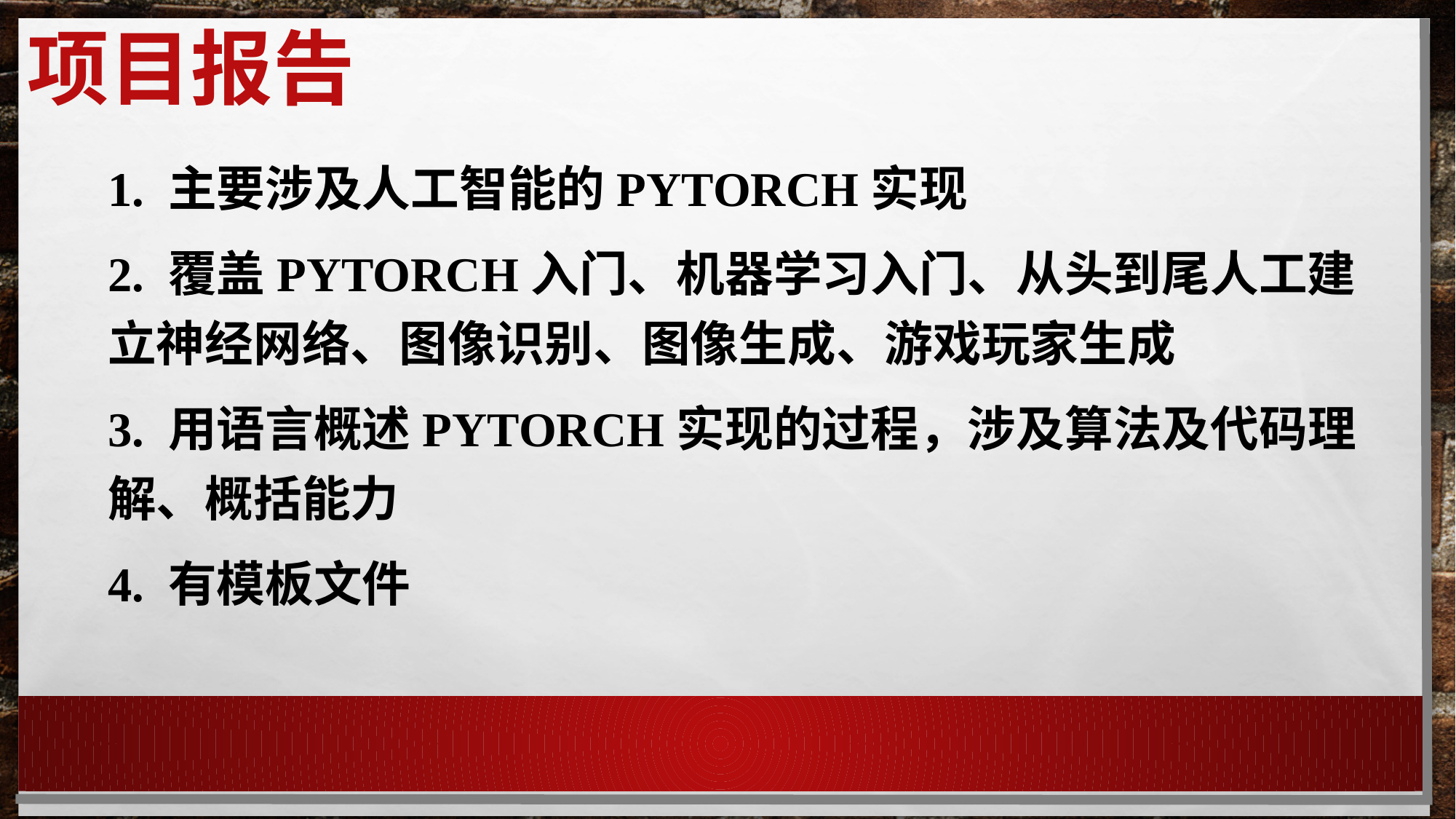

# 项目报告
1. 主要涉及人工智能的pytorch实现
2. 覆盖pytorch入门、机器学习入门、从头到尾人工建立神经网络、图像识别、图像生成、游戏玩家生成
3. 用语言概述pytorch实现的过程，涉及算法及代码理解、概括能力
4. 有模板文件